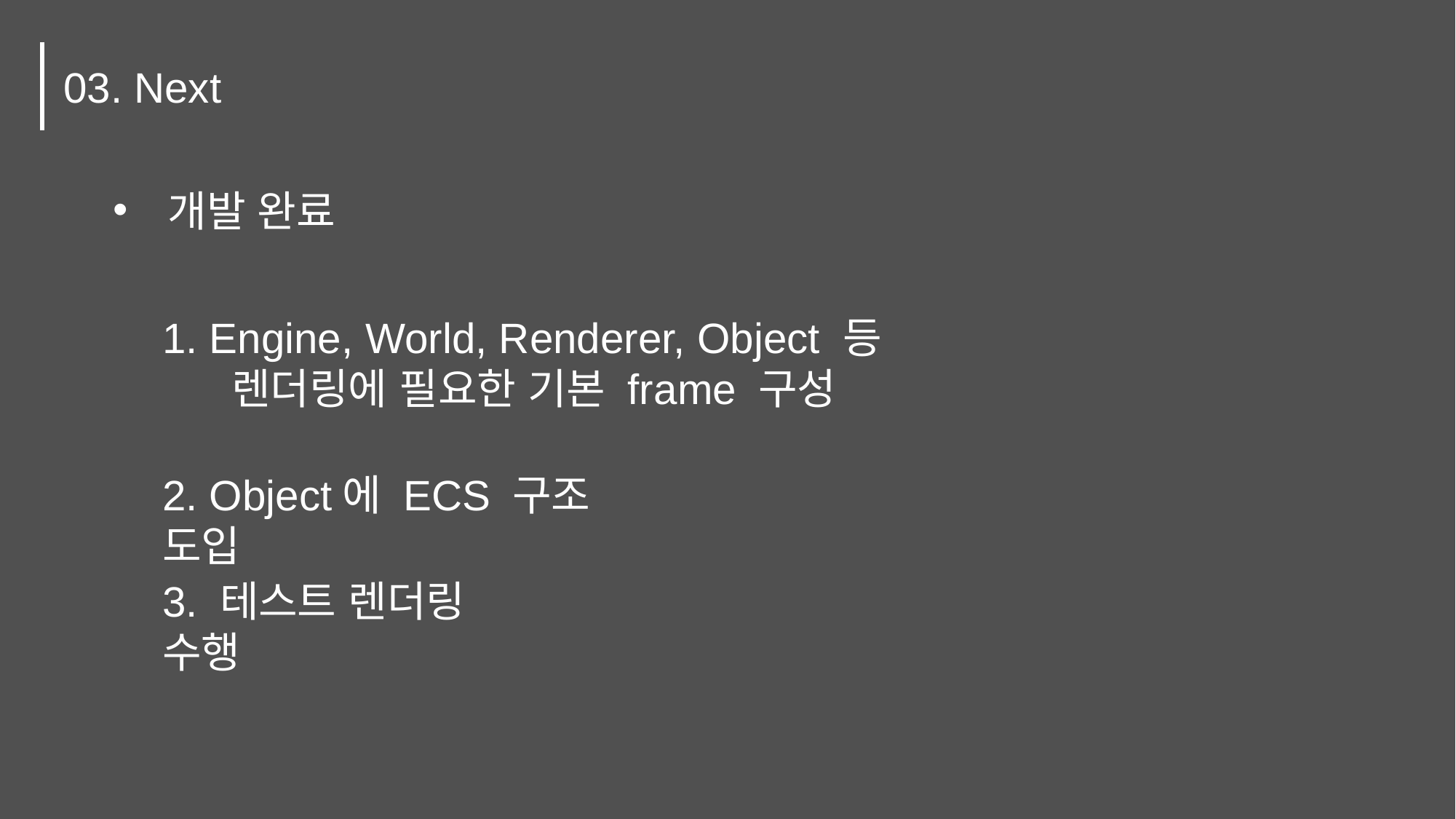

03. Next
개발 완료
1. Engine, World, Renderer, Object 등
     렌더링에 필요한 기본 frame 구성
2. Object에 ECS 구조 도입
3. 테스트 렌더링 수행